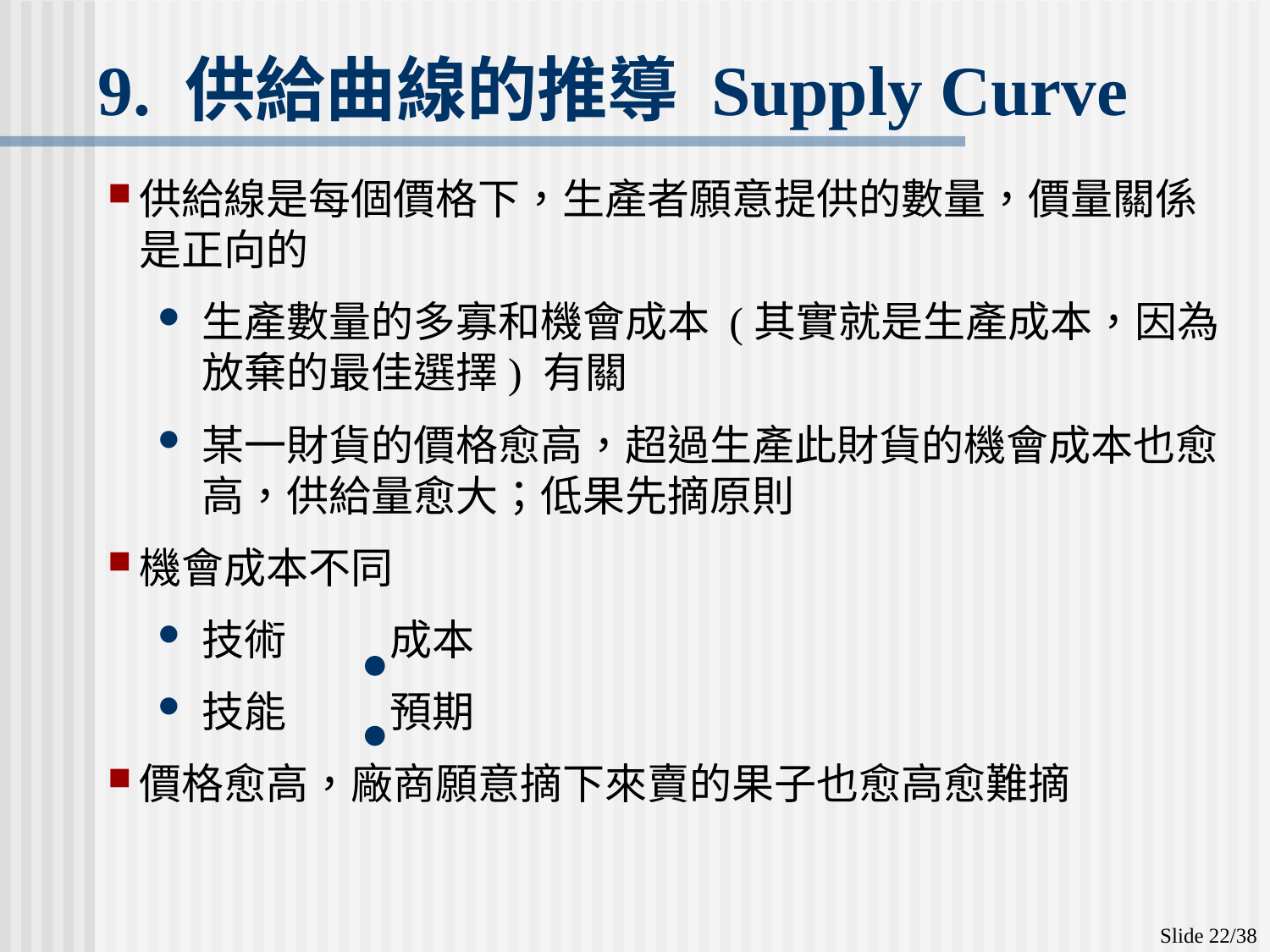

9. 供給曲線的推導 Supply Curve
供給線是每個價格下，生產者願意提供的數量，價量關係是正向的
生產數量的多寡和機會成本 (其實就是生產成本，因為放棄的最佳選擇) 有關
某一財貨的價格愈高，超過生產此財貨的機會成本也愈高，供給量愈大；低果先摘原則
機會成本不同
技術	  　成本
技能	  　預期
價格愈高，廠商願意摘下來賣的果子也愈高愈難摘

Slide 22/38